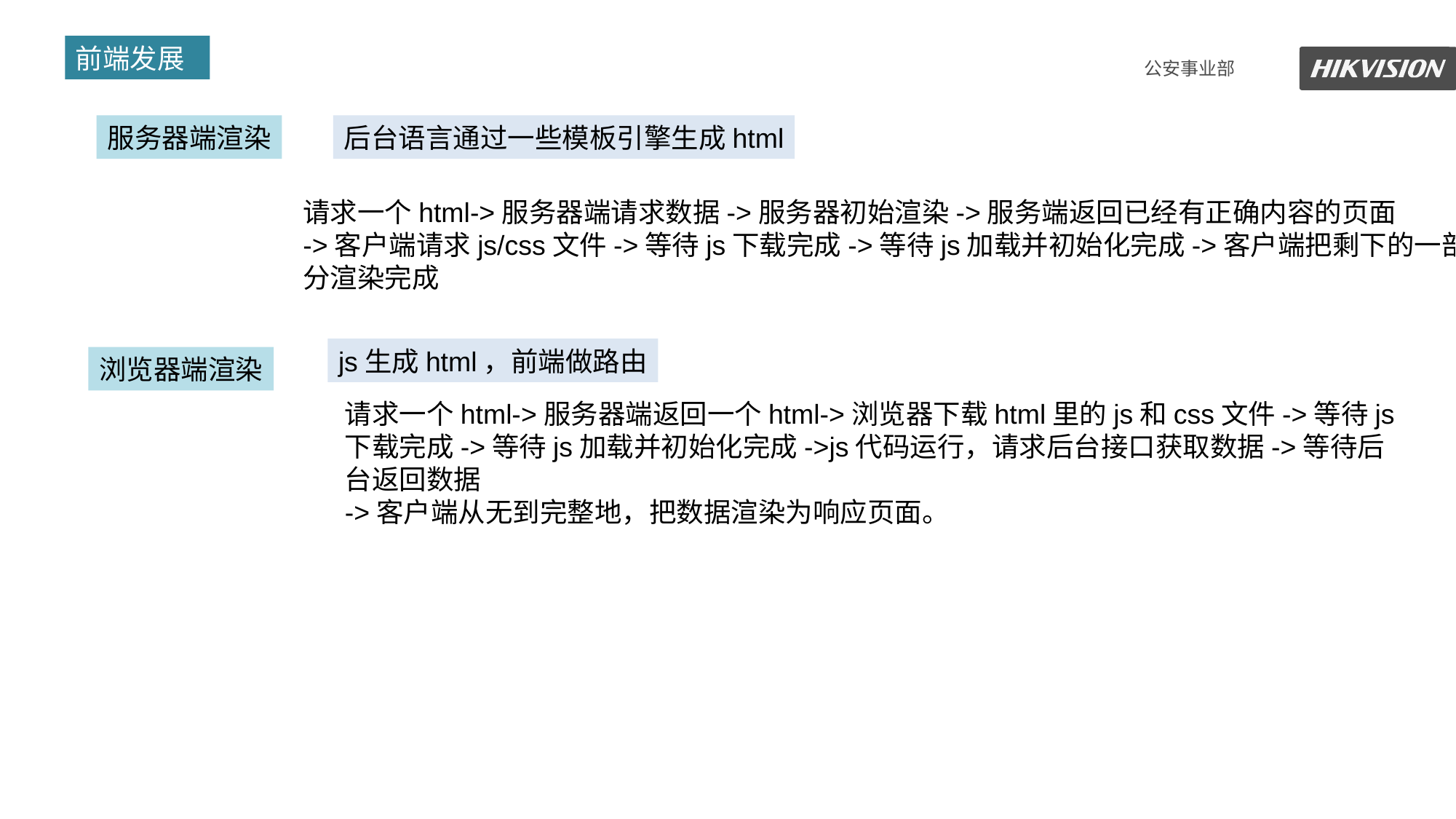

前端发展
服务器端渲染
后台语言通过一些模板引擎生成html
请求一个html->服务器端请求数据->服务器初始渲染->服务端返回已经有正确内容的页面
->客户端请求js/css文件->等待js下载完成->等待js加载并初始化完成->客户端把剩下的一部
分渲染完成
js生成html，前端做路由
浏览器端渲染
请求一个html->服务器端返回一个html->浏览器下载html里的js和css文件->等待js下载完成->等待js加载并初始化完成->js代码运行，请求后台接口获取数据->等待后台返回数据
->客户端从无到完整地，把数据渲染为响应页面。